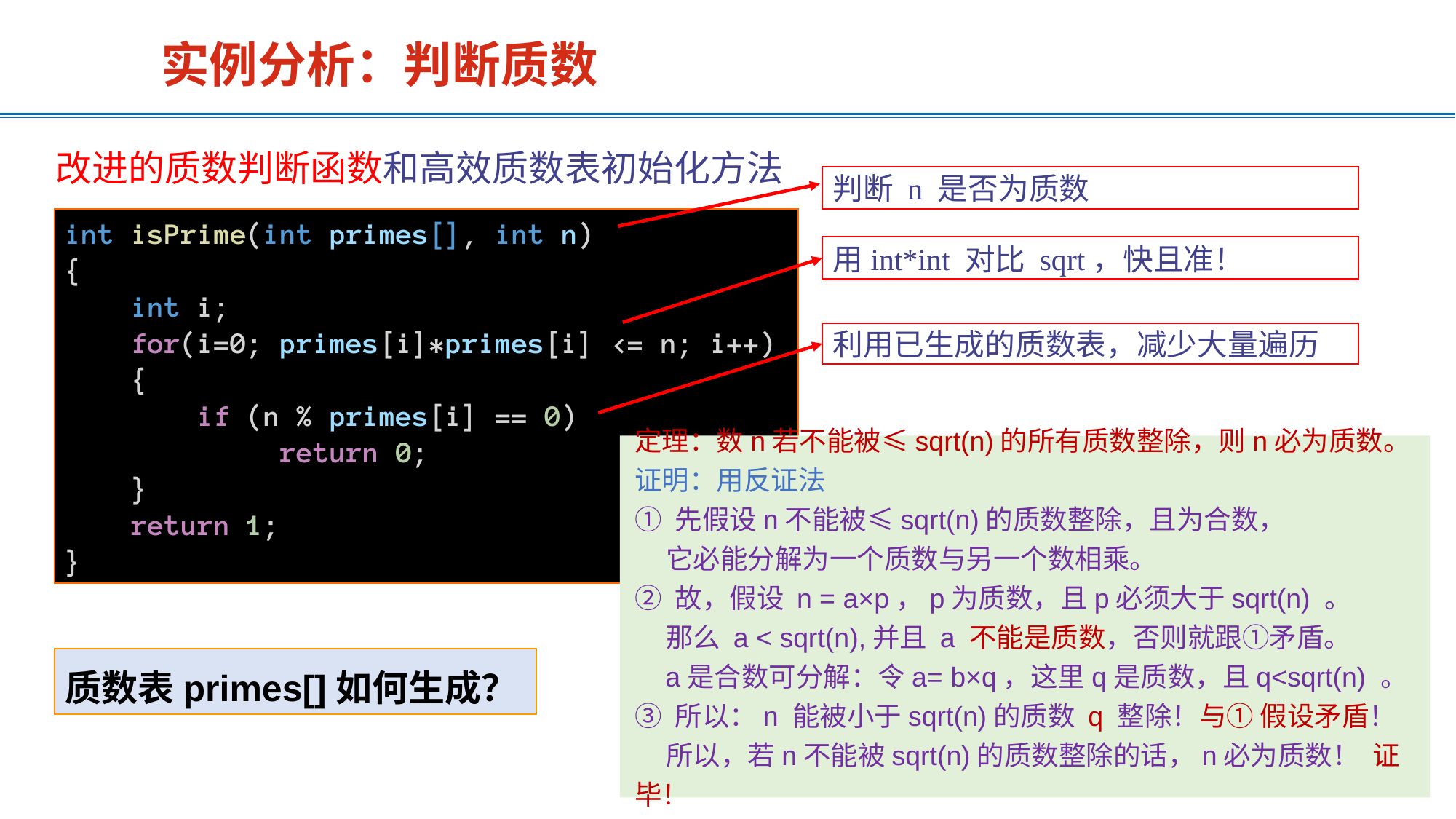

实例分析：判断质数
改进的质数判断函数和高效质数表初始化方法
判断 n 是否为质数
int isPrime(int primes[], int n)
{
    int i;
    for(i=0; primes[i]*primes[i] <= n; i++)
    {
        if (n % primes[i] == 0)
             return 0;
    }
    return 1;
}
用int*int 对比 sqrt，快且准！
利用已生成的质数表，减少大量遍历
定理：数n若不能被≤sqrt(n)的所有质数整除，则n必为质数。
证明：用反证法
① 先假设n不能被≤sqrt(n)的质数整除，且为合数，
    它必能分解为一个质数与另一个数相乘。
② 故，假设 n = a×p，p为质数，且p必须大于sqrt(n) 。
    那么 a < sqrt(n),并且 a 不能是质数，否则就跟①矛盾。
    a是合数可分解：令a= b×q，这里q是质数，且q<sqrt(n) 。
③ 所以：n 能被小于sqrt(n)的质数 q 整除！与① 假设矛盾！
    所以，若n不能被sqrt(n)的质数整除的话，n必为质数！  证毕！

质数表primes[]如何生成？